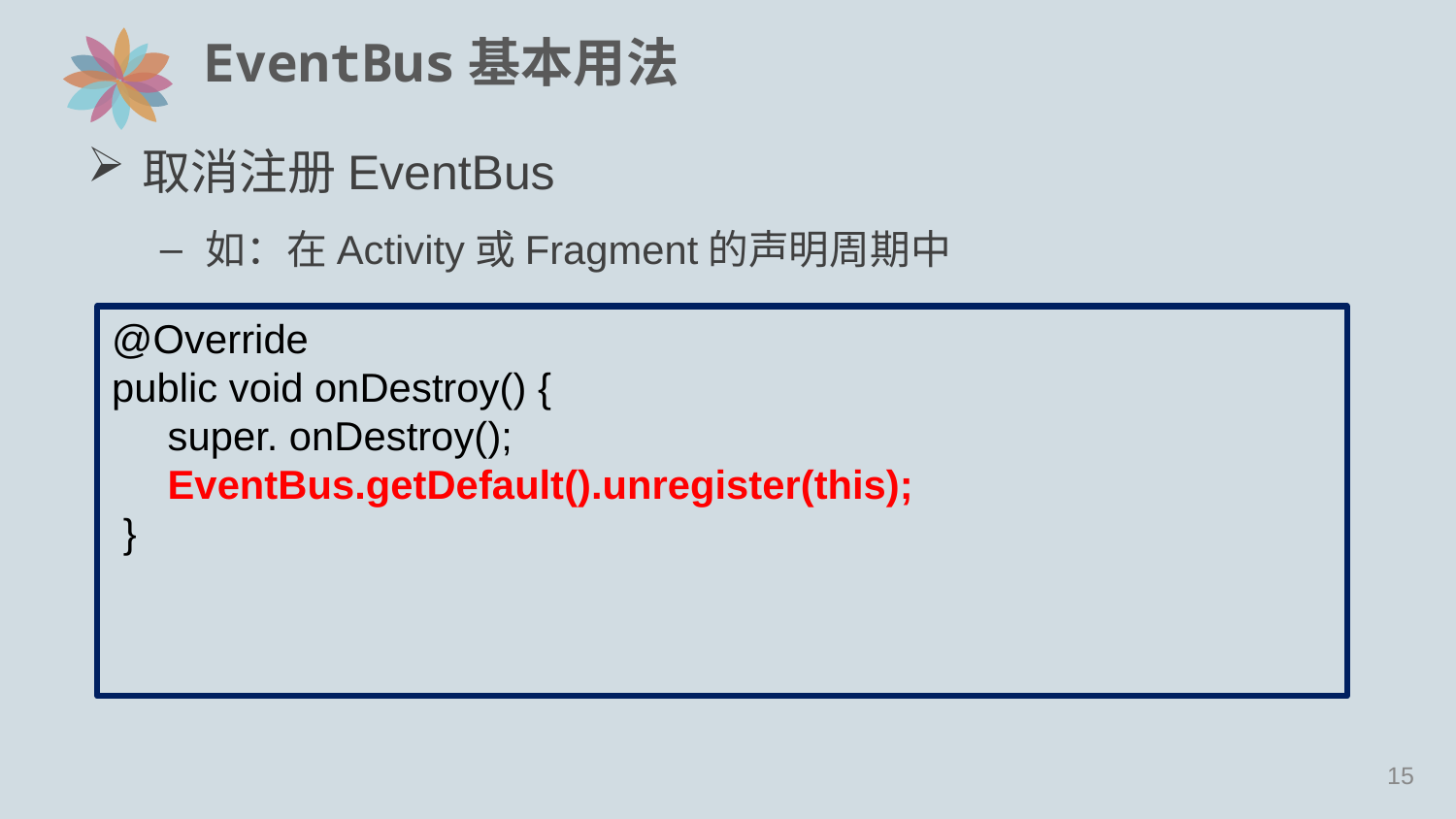

# EventBus基本用法
取消注册EventBus
如：在Activity或Fragment的声明周期中
@Override
public void onDestroy() {
     super. onDestroy();
     EventBus.getDefault().unregister(this);
 }
15